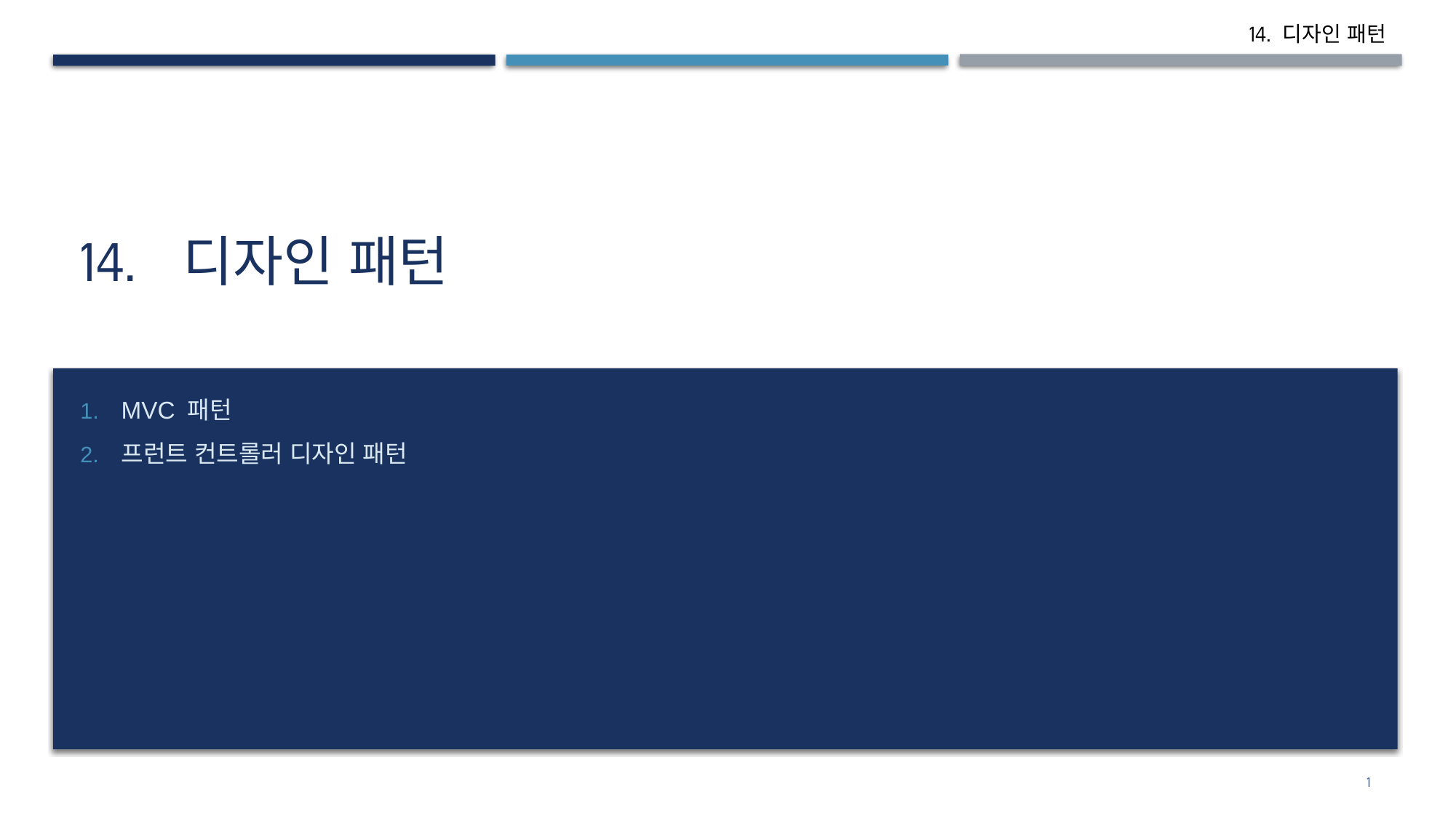

# 14.  디자인 패턴
MVC 패턴
프런트 컨트롤러 디자인 패턴
1